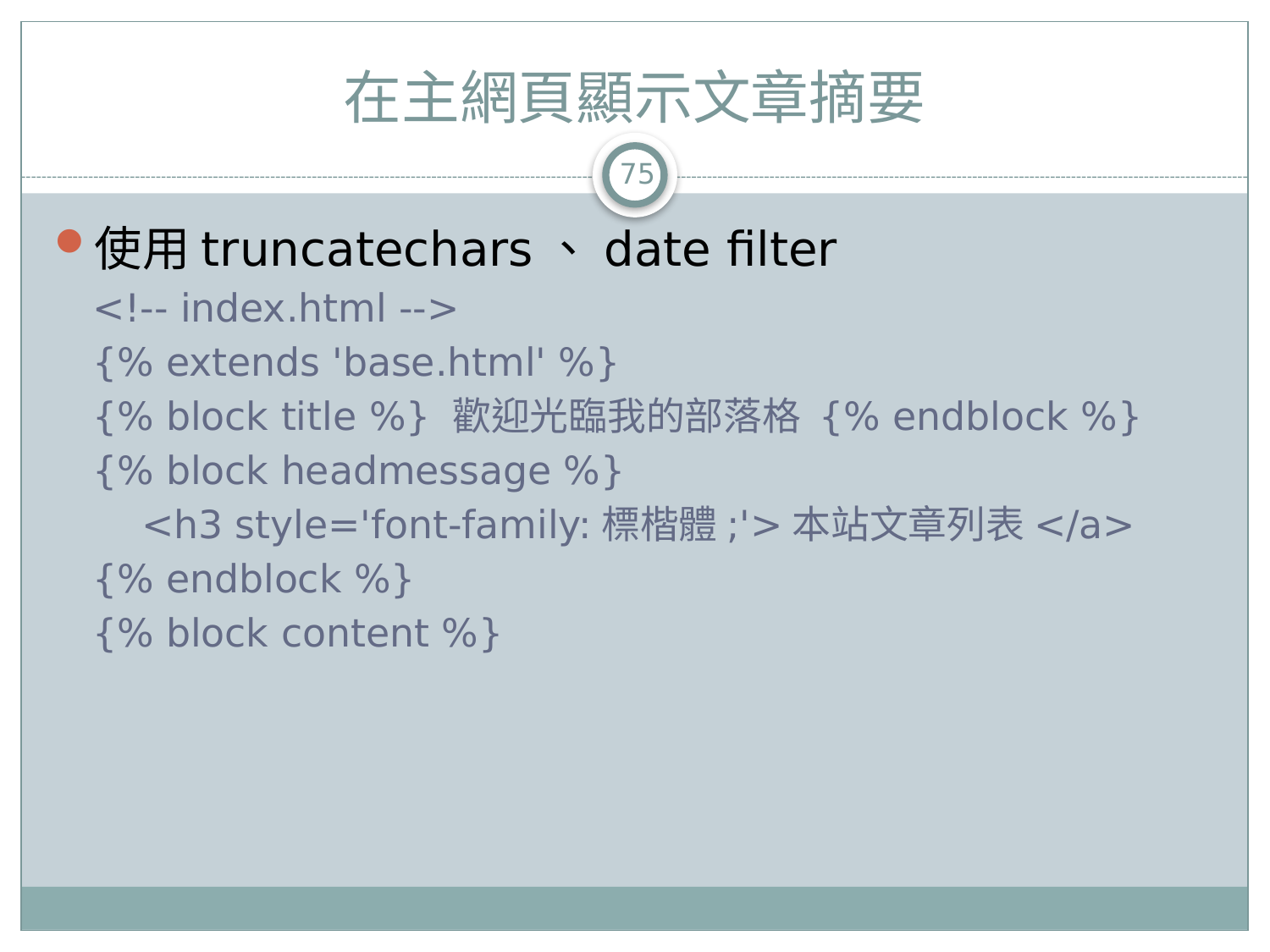

# 在主網頁顯示文章摘要
75
使用truncatechars、date filter
<!-- index.html -->
{% extends 'base.html' %}
{% block title %} 歡迎光臨我的部落格 {% endblock %}
{% block headmessage %}
    <h3 style='font-family:標楷體;'>本站文章列表</a>
{% endblock %}
{% block content %}